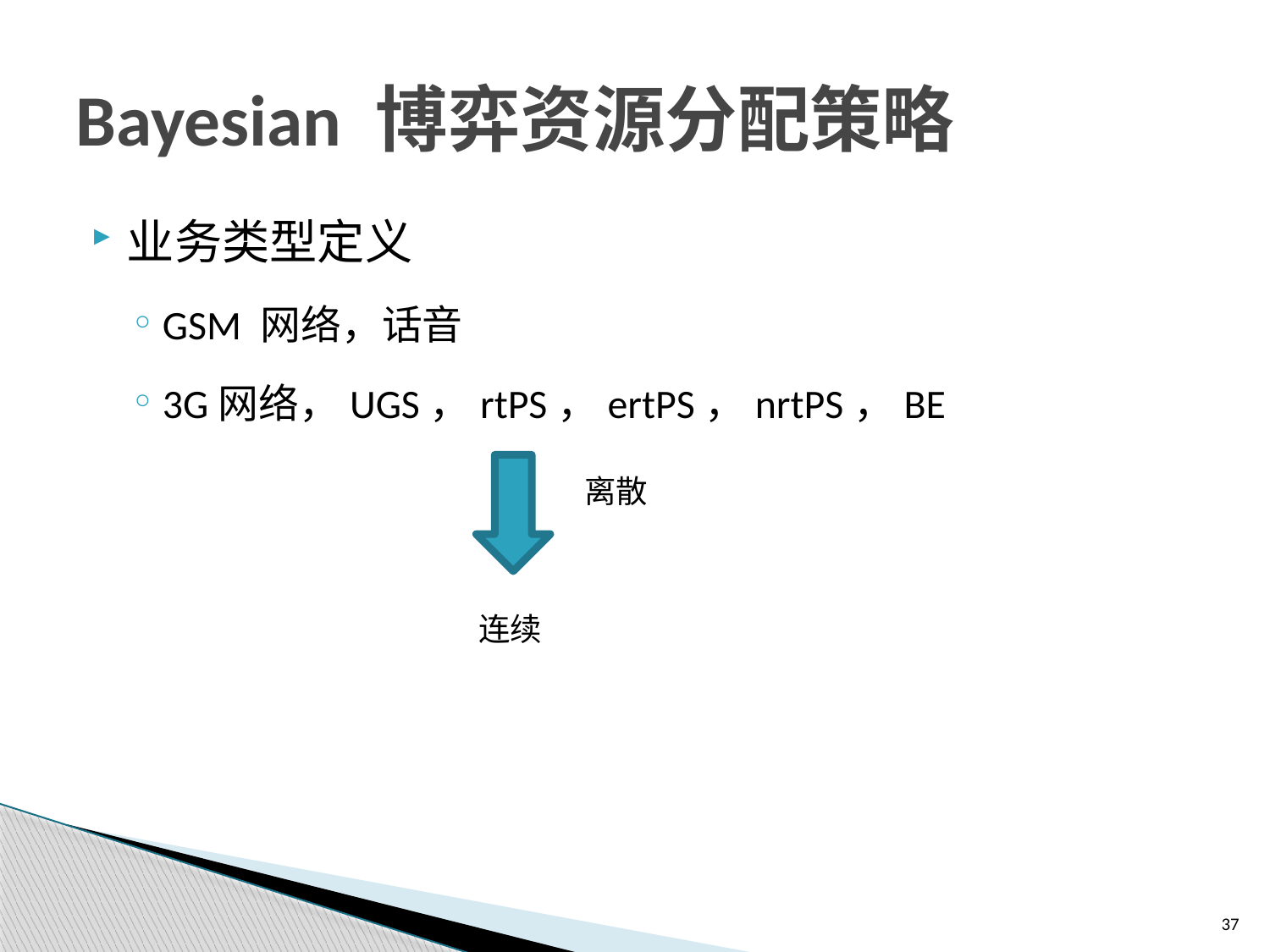

# Bayesian 博弈资源分配策略
业务类型定义
GSM 网络，话音
3G网络，UGS，rtPS，ertPS，nrtPS，BE

离散
连续
37